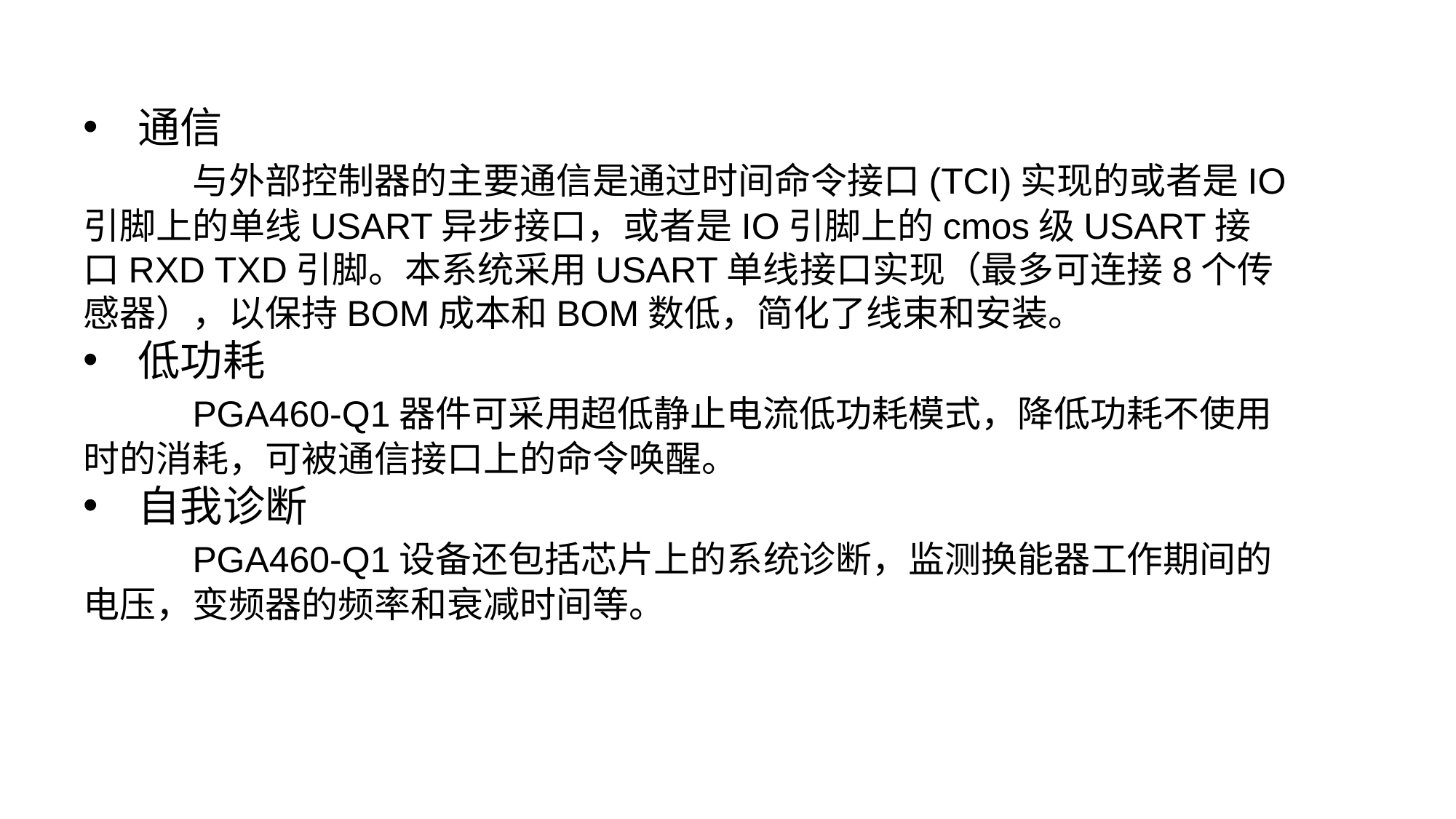

通信
	与外部控制器的主要通信是通过时间命令接口(TCI)实现的或者是IO引脚上的单线USART异步接口，或者是IO引脚上的cmos级USART接口RXD TXD引脚。本系统采用USART单线接口实现（最多可连接8个传感器），以保持BOM成本和BOM数低，简化了线束和安装。
低功耗
	PGA460-Q1器件可采用超低静止电流低功耗模式，降低功耗不使用时的消耗，可被通信接口上的命令唤醒。
自我诊断
	PGA460-Q1设备还包括芯片上的系统诊断，监测换能器工作期间的电压，变频器的频率和衰减时间等。